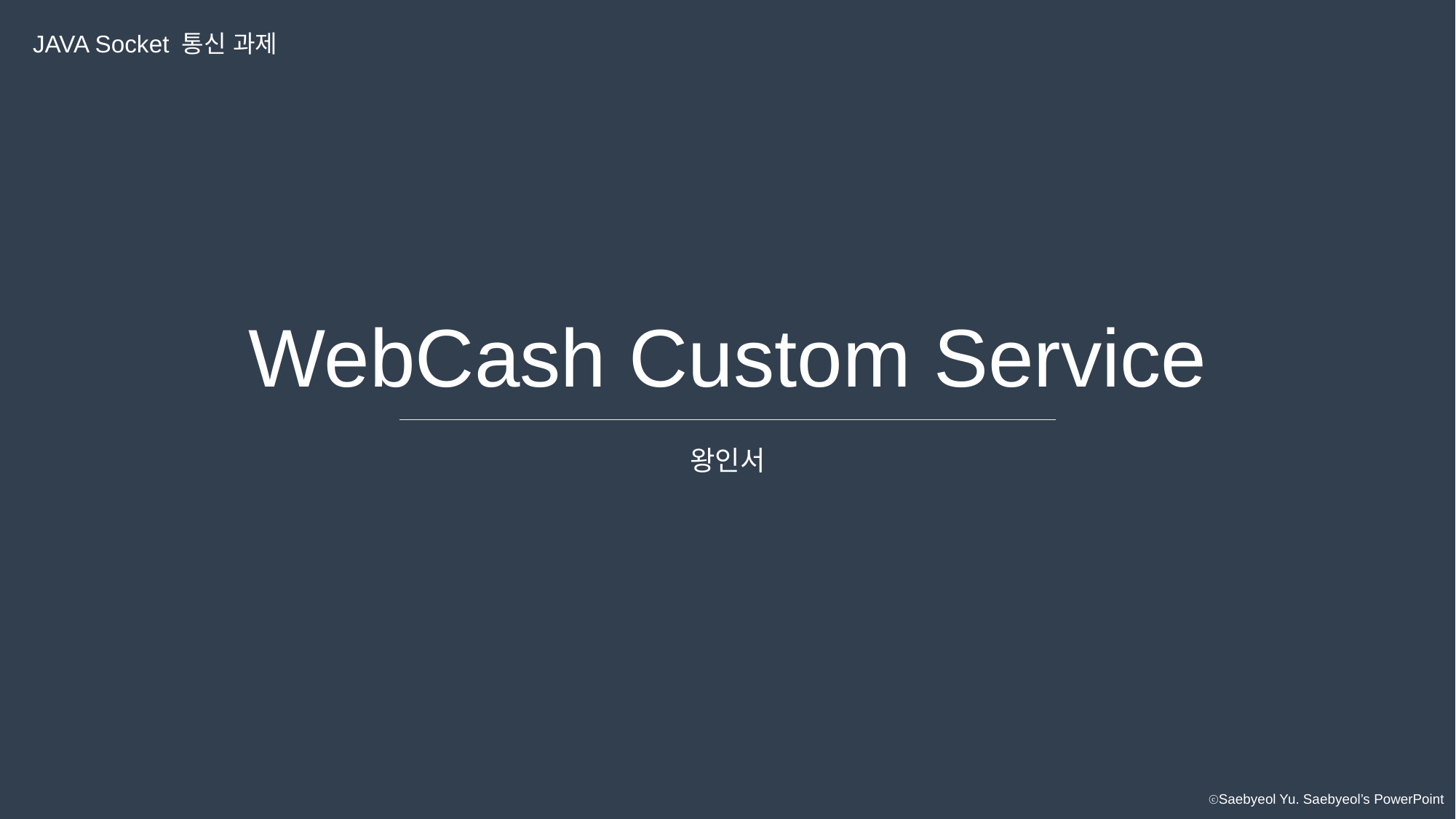

JAVA Socket 통신 과제
WebCash Custom Service
왕인서